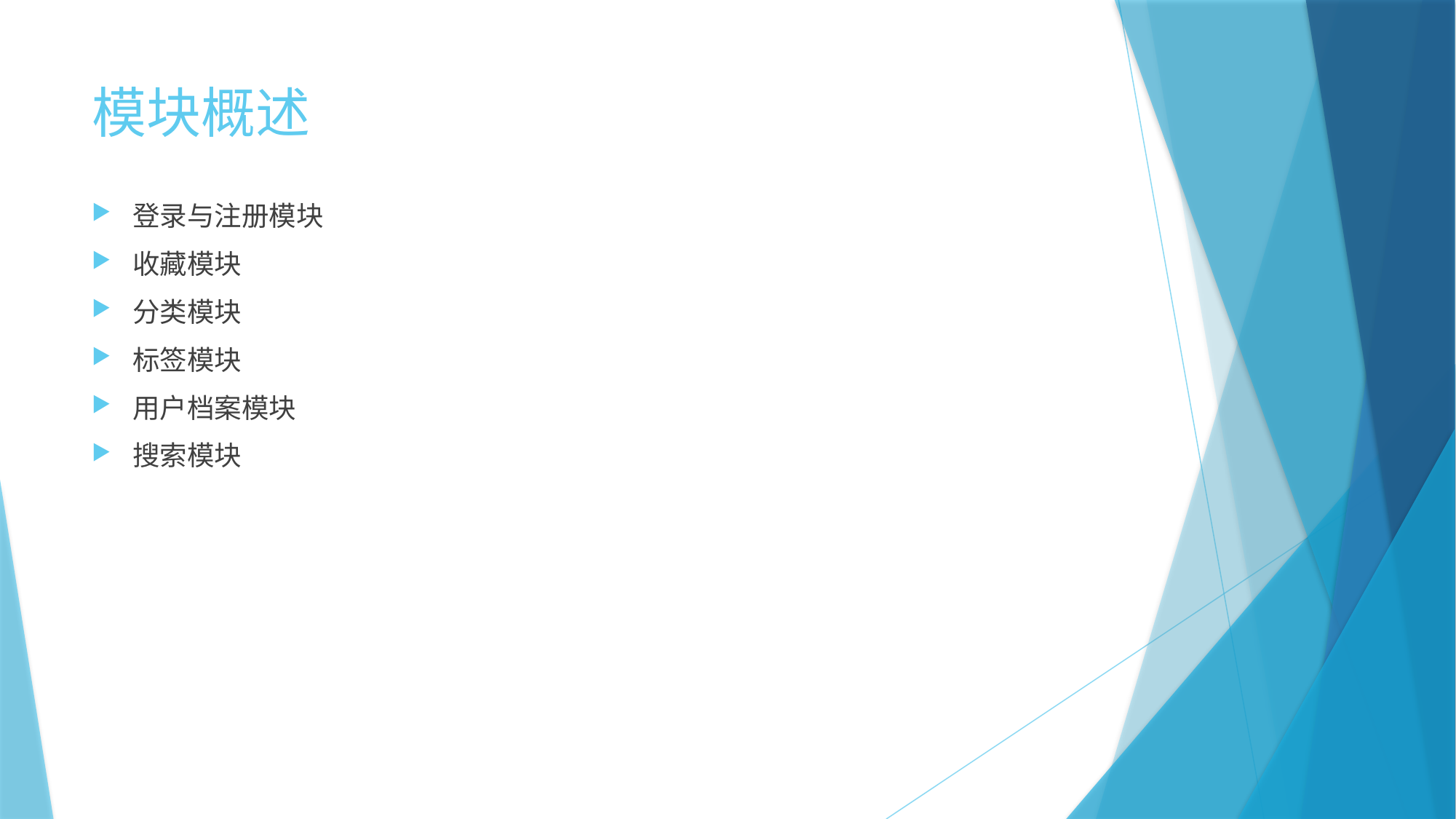

# 模块概述
登录与注册模块
收藏模块
分类模块
标签模块
用户档案模块
搜索模块